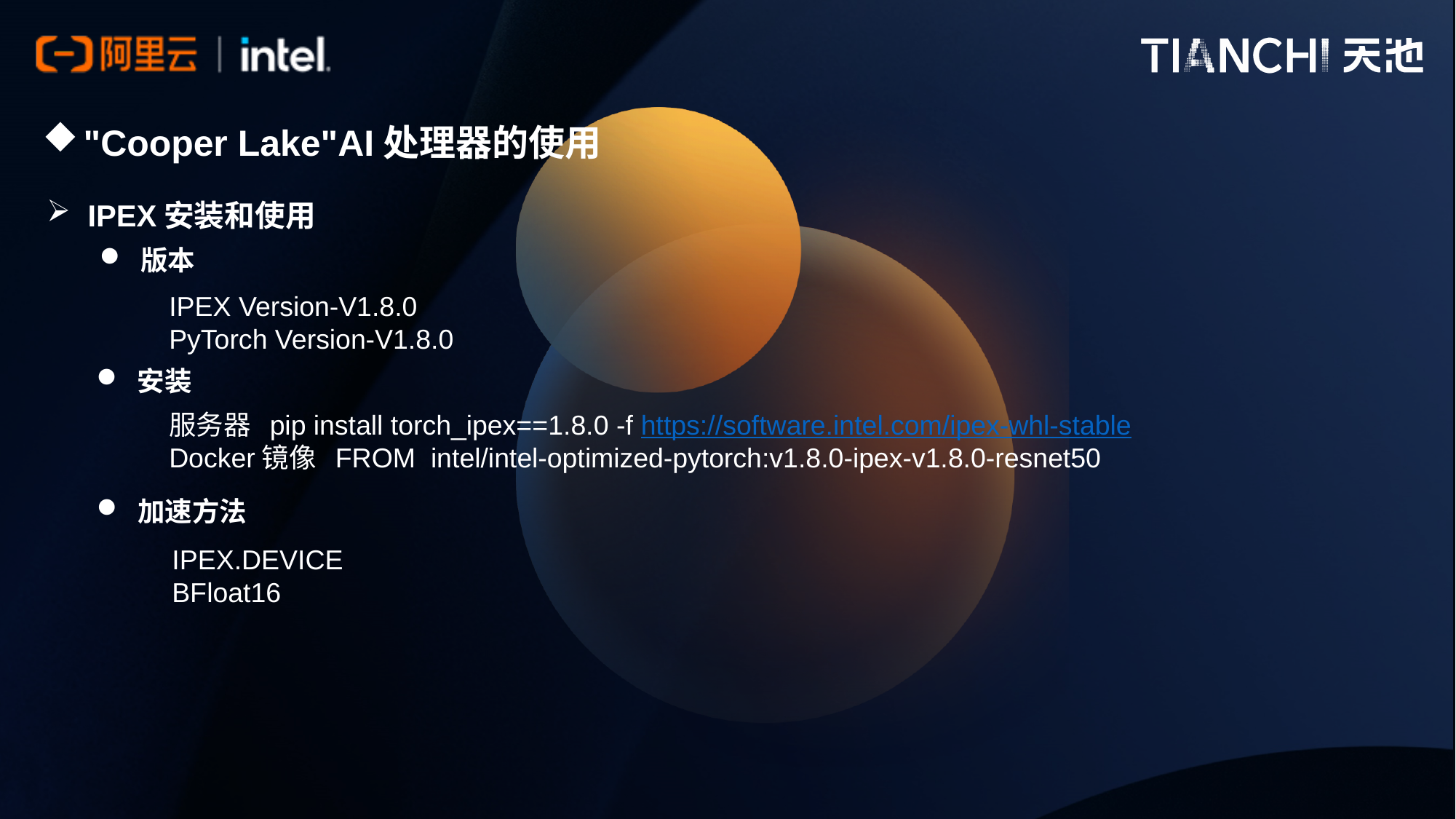

"Cooper Lake"AI处理器的使用
IPEX安装和使用
版本
IPEX Version-V1.8.0
PyTorch Version-V1.8.0
安装
服务器  pip install torch_ipex==1.8.0 -f https://software.intel.com/ipex-whl-stable
Docker镜像  FROM  intel/intel-optimized-pytorch:v1.8.0-ipex-v1.8.0-resnet50
加速方法
IPEX.DEVICE
BFloat16